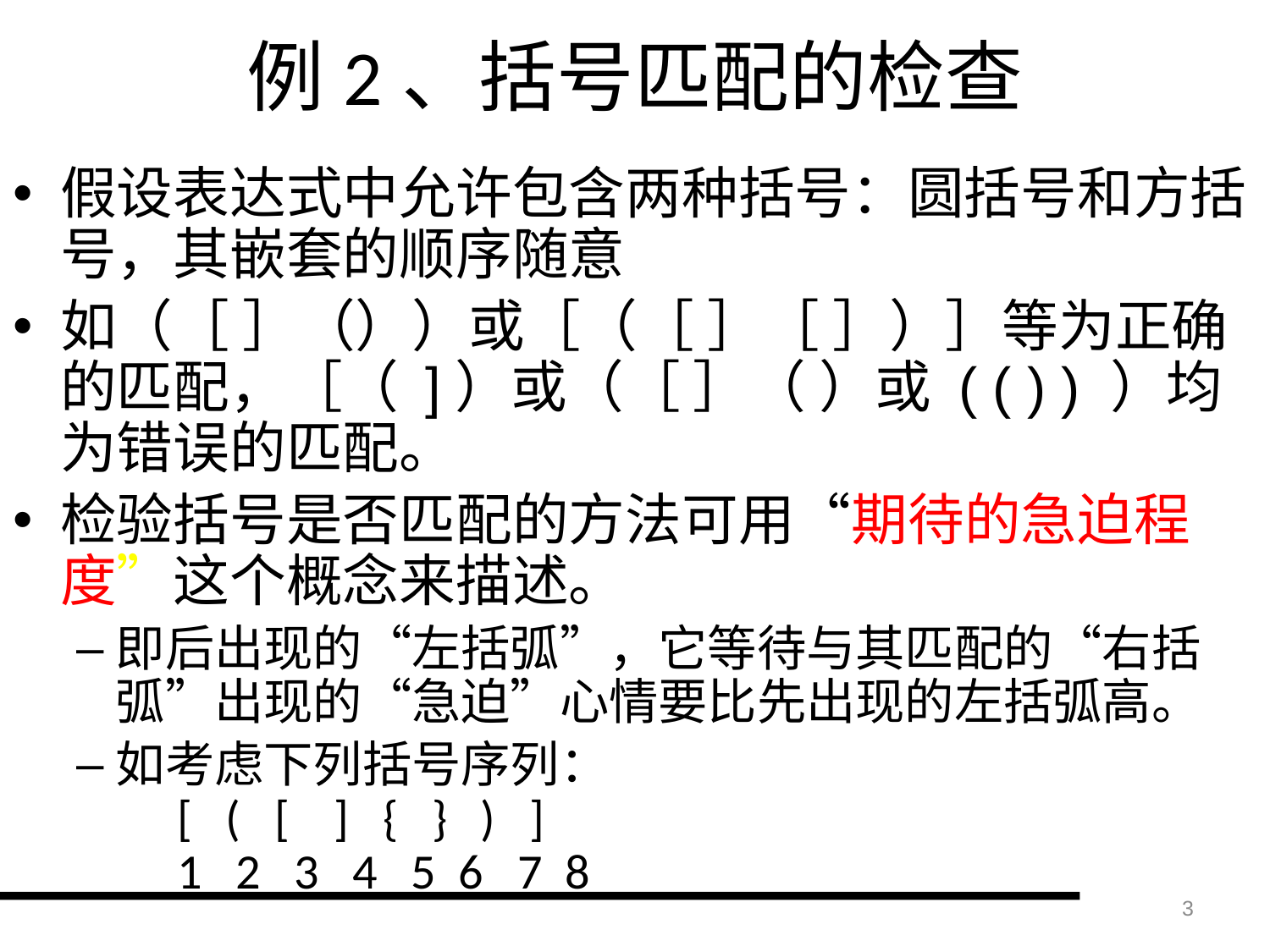

# 例2、括号匹配的检查
假设表达式中允许包含两种括号：圆括号和方括号，其嵌套的顺序随意
如（［ ］（））或［（［ ］［ ］）］等为正确的匹配，［（ ]）或（［ ］（ ）或 ( ( ) ) ）均为错误的匹配。
检验括号是否匹配的方法可用“期待的急迫程度”这个概念来描述。
即后出现的“左括弧”，它等待与其匹配的“右括弧”出现的“急迫”心情要比先出现的左括弧高。
如考虑下列括号序列：
　[   (   [    ]   {   }   )   ]
　1   2   3   4   5  6   7  8
3